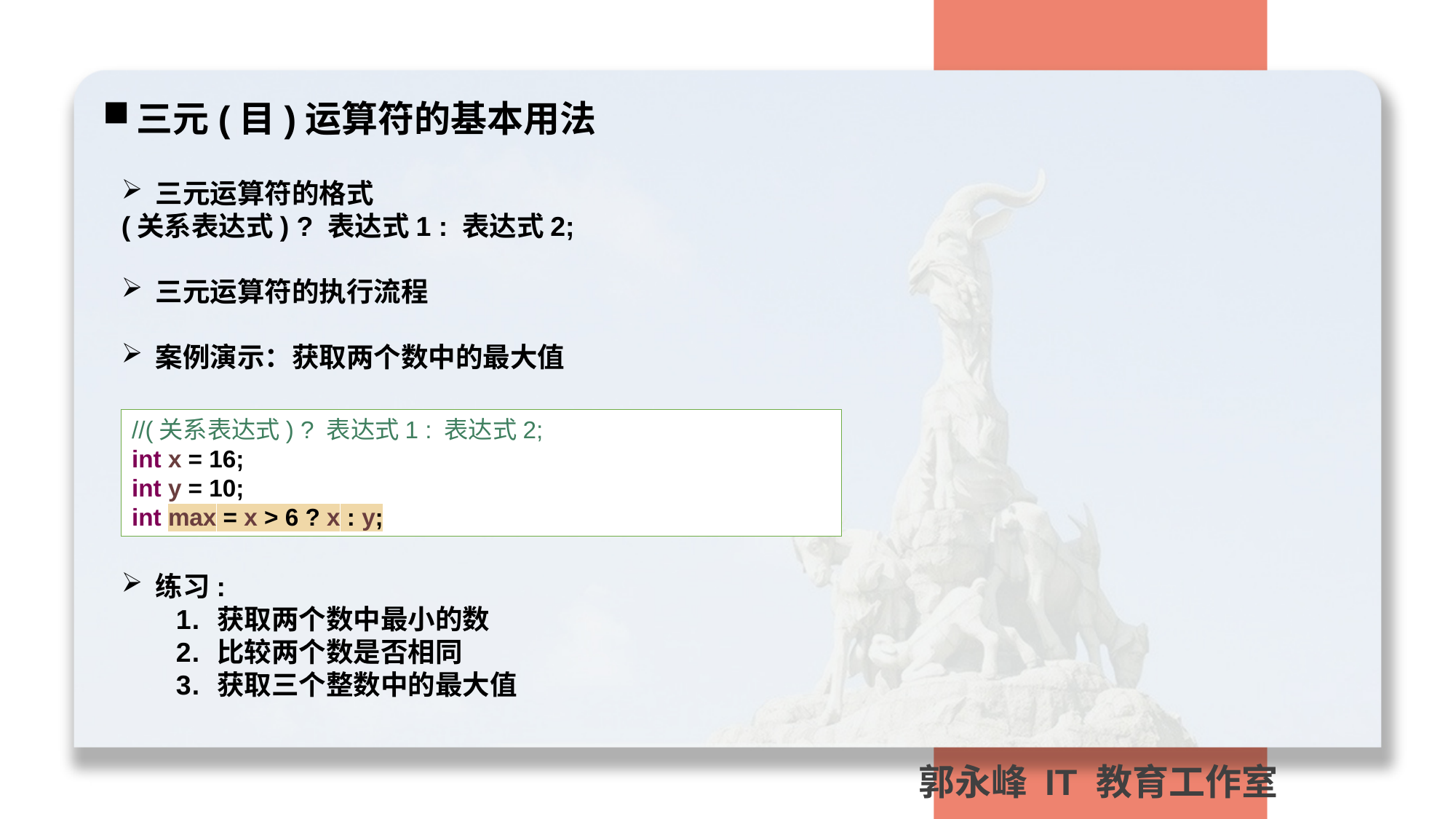

三元(目)运算符的基本用法
三元运算符的格式
(关系表达式) ? 表达式1 : 表达式2;

三元运算符的执行流程

案例演示：获取两个数中的最大值

练习:
获取两个数中最小的数
比较两个数是否相同
获取三个整数中的最大值
//(关系表达式) ? 表达式1 : 表达式2;
int x = 16;
int y = 10;
int max = x > 6 ? x : y;